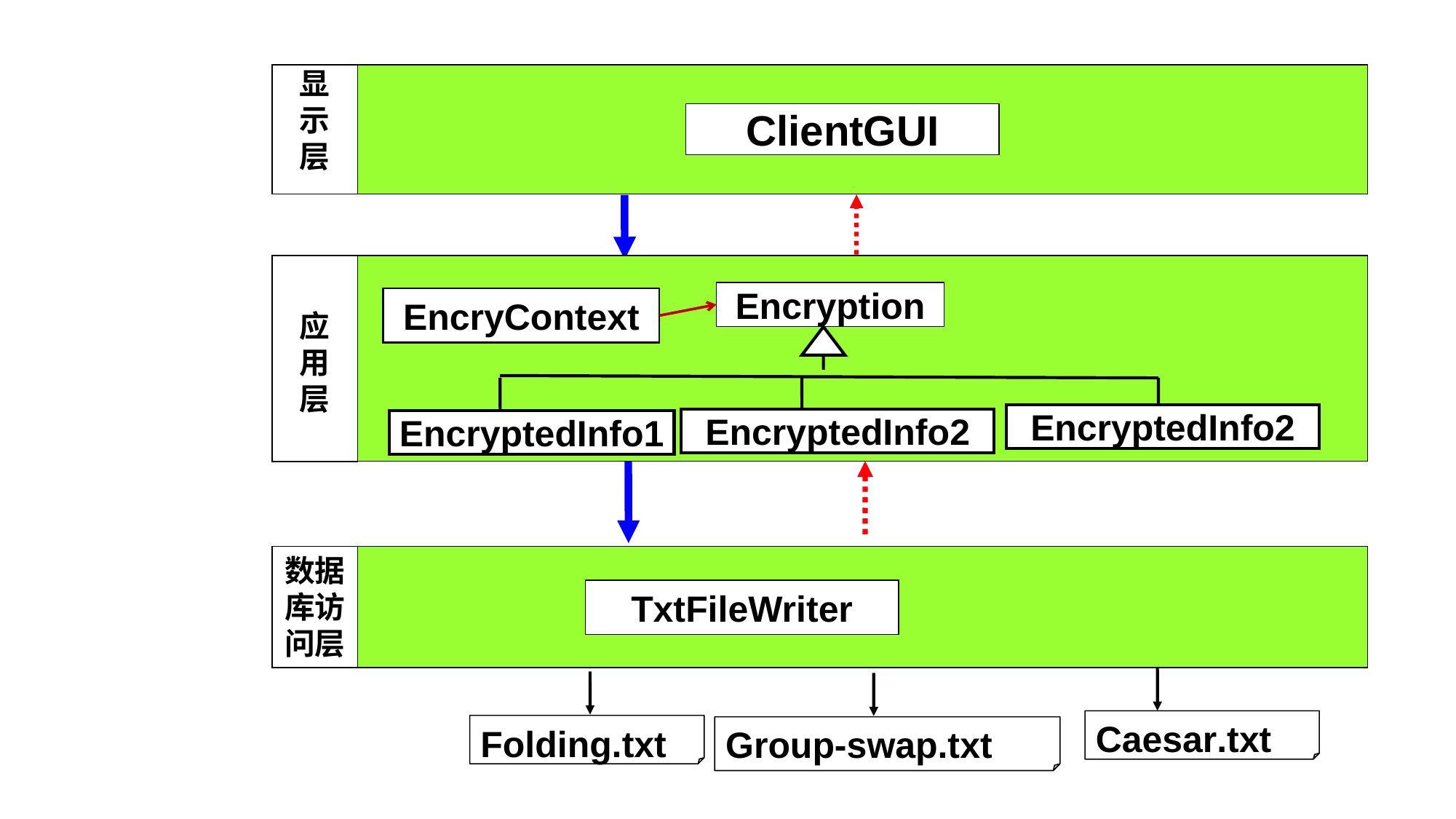

显
示
层

ClientGUI

Encryption
EncryContext
应
用
层

EncryptedInfo2
EncryptedInfo2
EncryptedInfo1

数据
库访
问层

TxtFileWriter

Caesar.txt

Folding.txt

Group-swap.txt